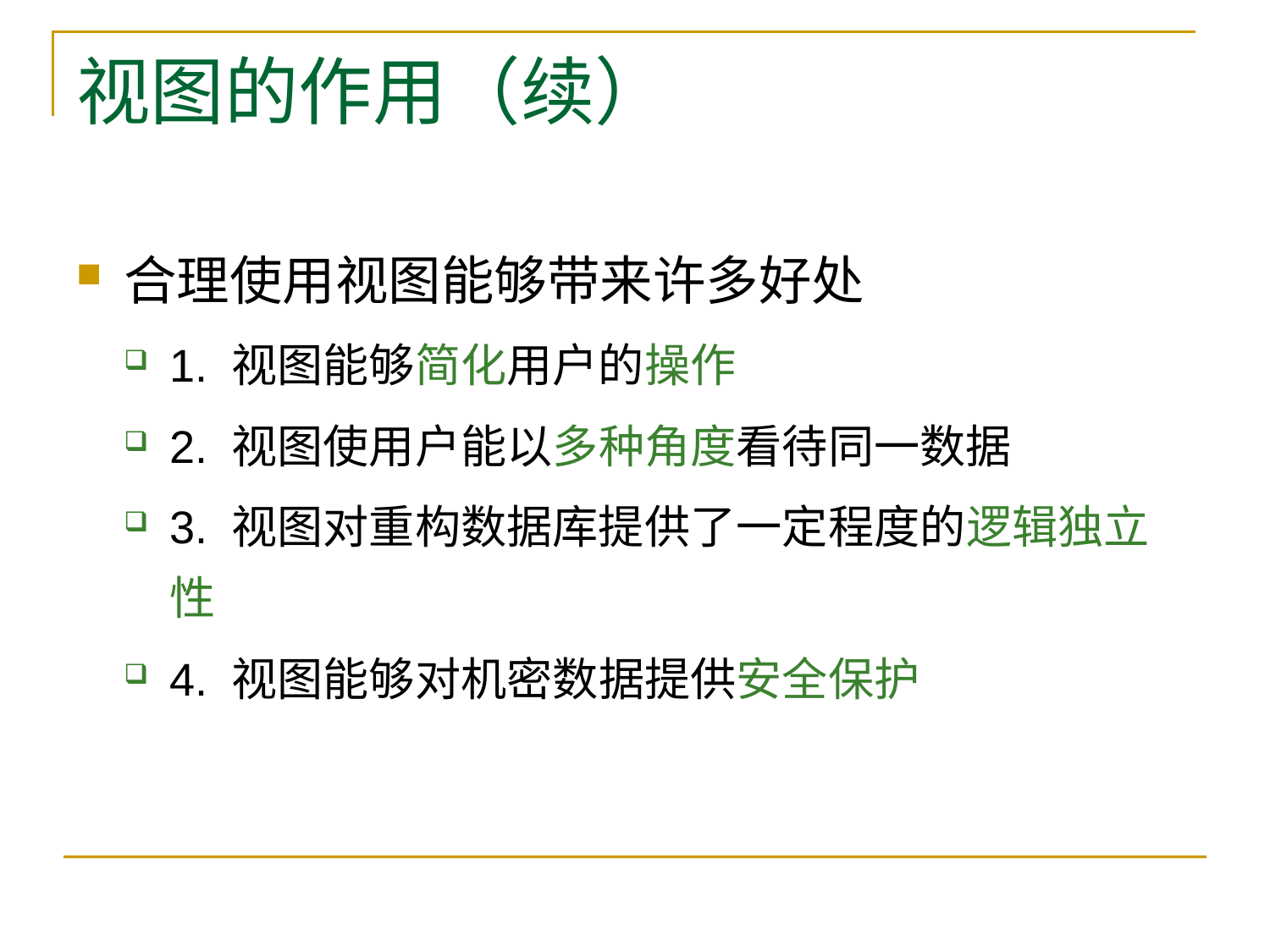

# 视图的作用（续）
合理使用视图能够带来许多好处
1. 视图能够简化用户的操作
2. 视图使用户能以多种角度看待同一数据
3. 视图对重构数据库提供了一定程度的逻辑独立性
4. 视图能够对机密数据提供安全保护